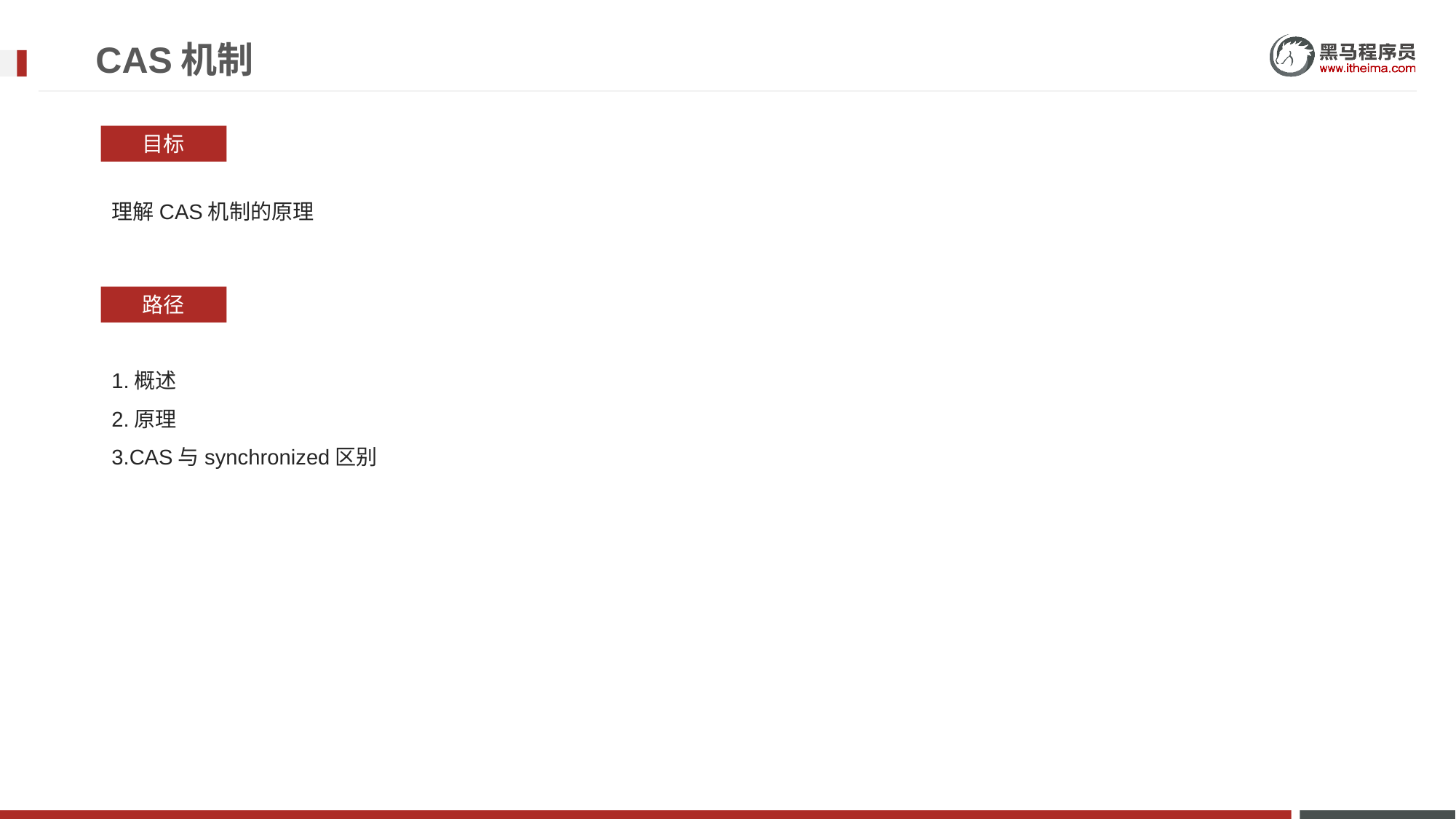

# CAS机制
目标
理解CAS机制的原理
路径
1.概述
2.原理
3.CAS与synchronized区别